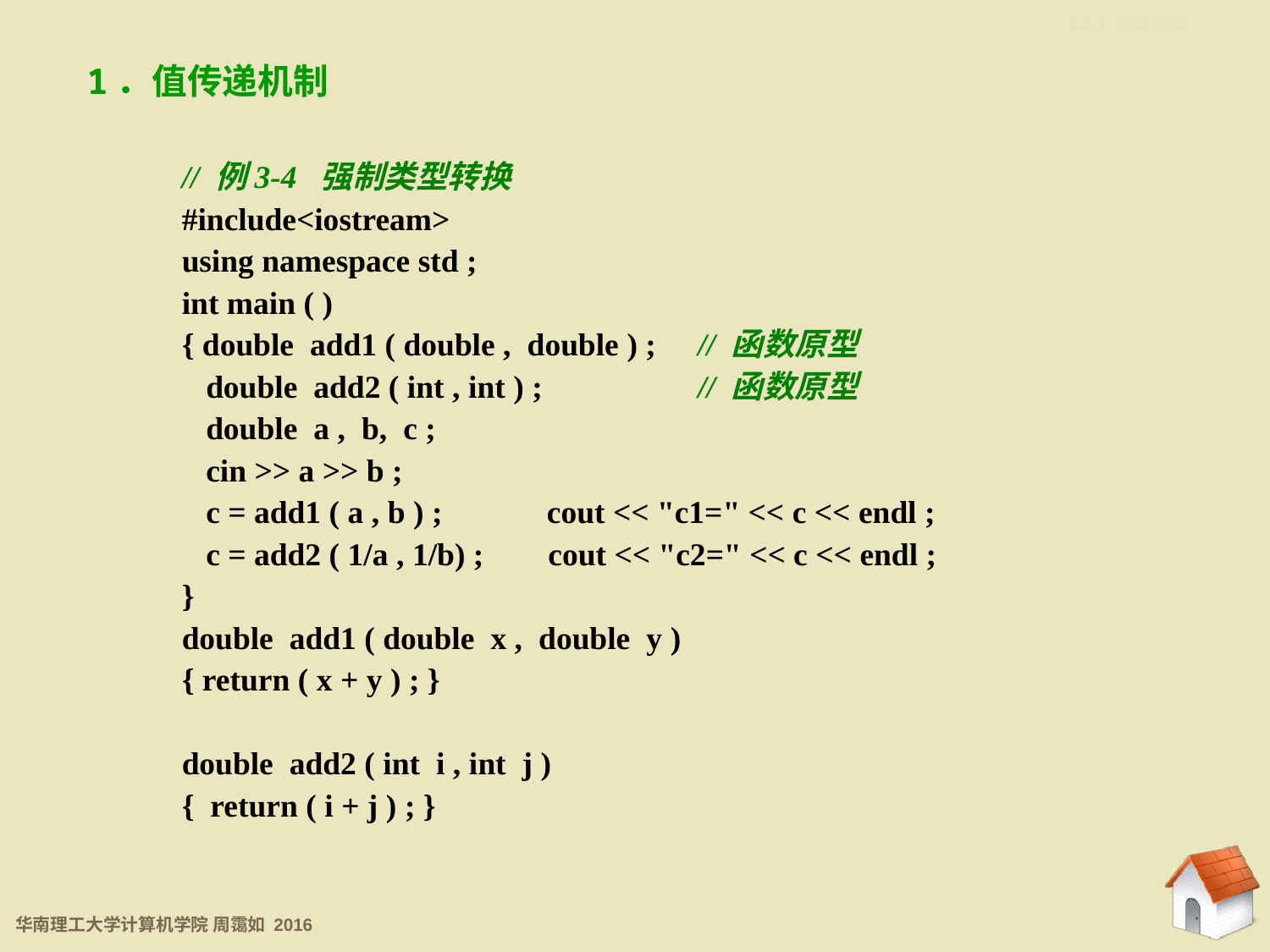

3.2.1 传值参数
1．值传递机制
// 例3-4  强制类型转换
#include<iostream>
using namespace std ;
int main ( )
{ double  add1 ( double ,  double ) ;	 // 函数原型
   double  add2 ( int , int ) ; 	  	 // 函数原型
   double  a ,  b,  c ;
   cin >> a >> b ;
   c = add1 ( a , b ) ;             cout << "c1=" << c << endl ;
   c = add2 ( 1/a , 1/b) ;        cout << "c2=" << c << endl ;
}
double  add1 ( double  x ,  double  y )
{ return ( x + y ) ; }

double  add2 ( int  i , int  j )
{  return ( i + j ) ; }